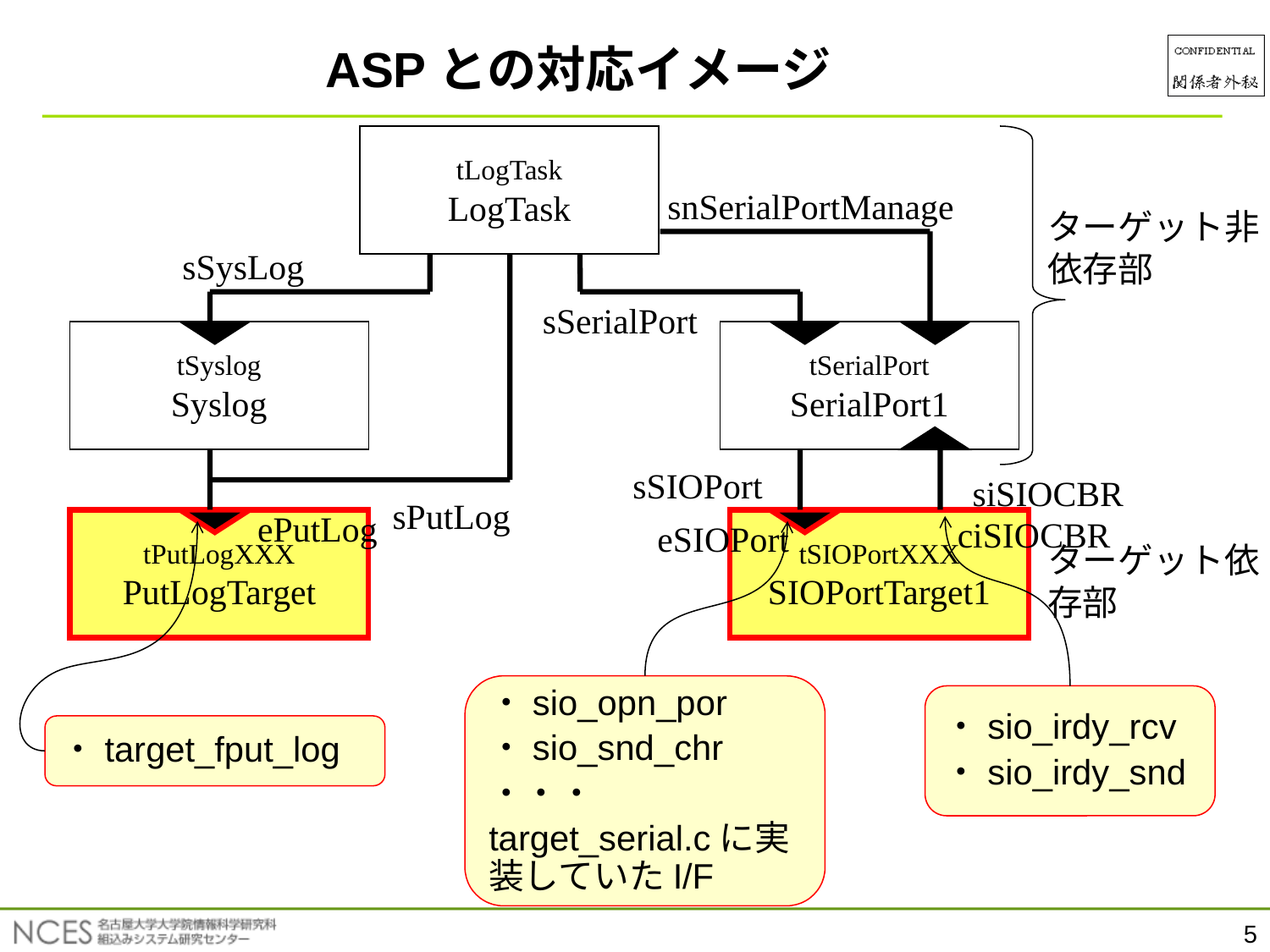

ASPとの対応イメージ

tLogTask
LogTask

snSerialPortManage
ターゲット非依存部

sSysLog

sSerialPort

tSyslog
Syslog

tSerialPort
SerialPort1

sSIOPort
siSIOCBR

sPutLog
ePutLog
ciSIOCBR
tPutLogXXX
PutLogTarget

tSIOPortXXX
SIOPortTarget1

eSIOPort
ターゲット依存部
・sio_opn_por
・sio_snd_chr
・・・
target_serial.cに実装していたI/F
・sio_irdy_rcv
・sio_irdy_snd
・target_fput_log
5